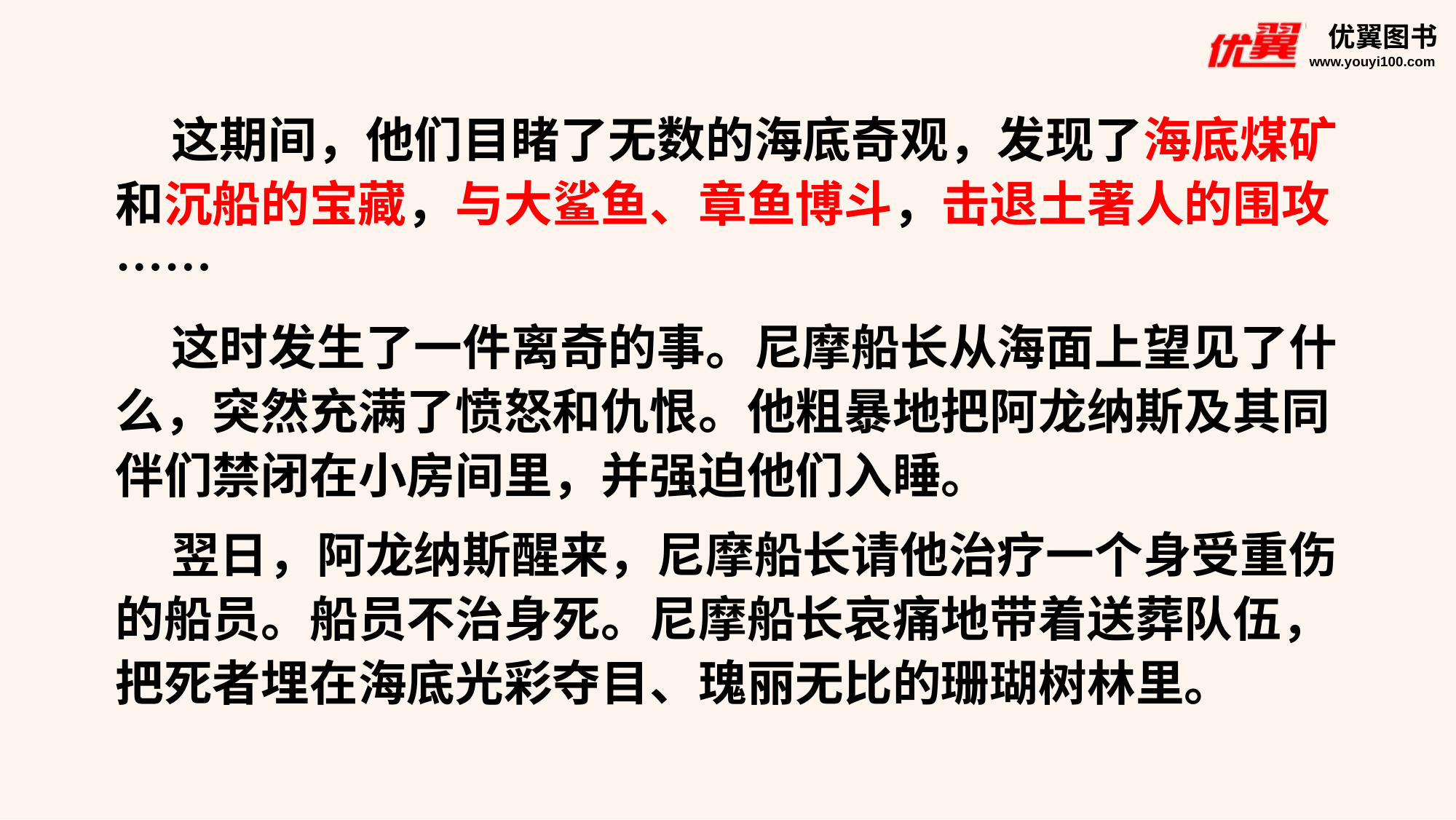

这期间，他们目睹了无数的海底奇观，发现了海底煤矿和沉船的宝藏，与大鲨鱼、章鱼博斗，击退土著人的围攻……
    这时发生了一件离奇的事。尼摩船长从海面上望见了什么，突然充满了愤怒和仇恨。他粗暴地把阿龙纳斯及其同伴们禁闭在小房间里，并强迫他们入睡。
    翌日，阿龙纳斯醒来，尼摩船长请他治疗一个身受重伤的船员。船员不治身死。尼摩船长哀痛地带着送葬队伍，把死者埋在海底光彩夺目、瑰丽无比的珊瑚树林里。